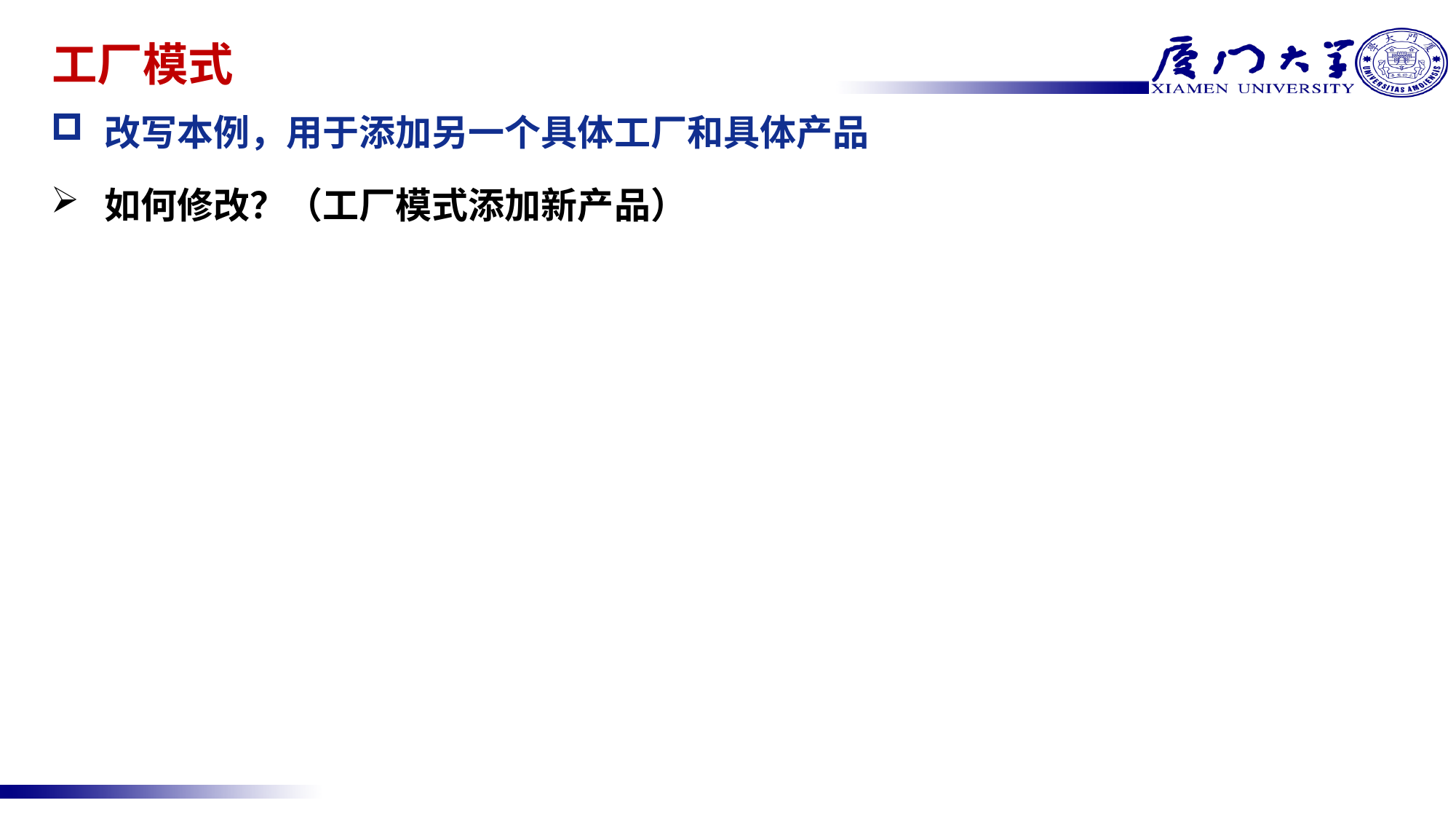

# 工厂模式
改写本例，用于添加另一个具体工厂和具体产品
如何修改？（工厂模式添加新产品）